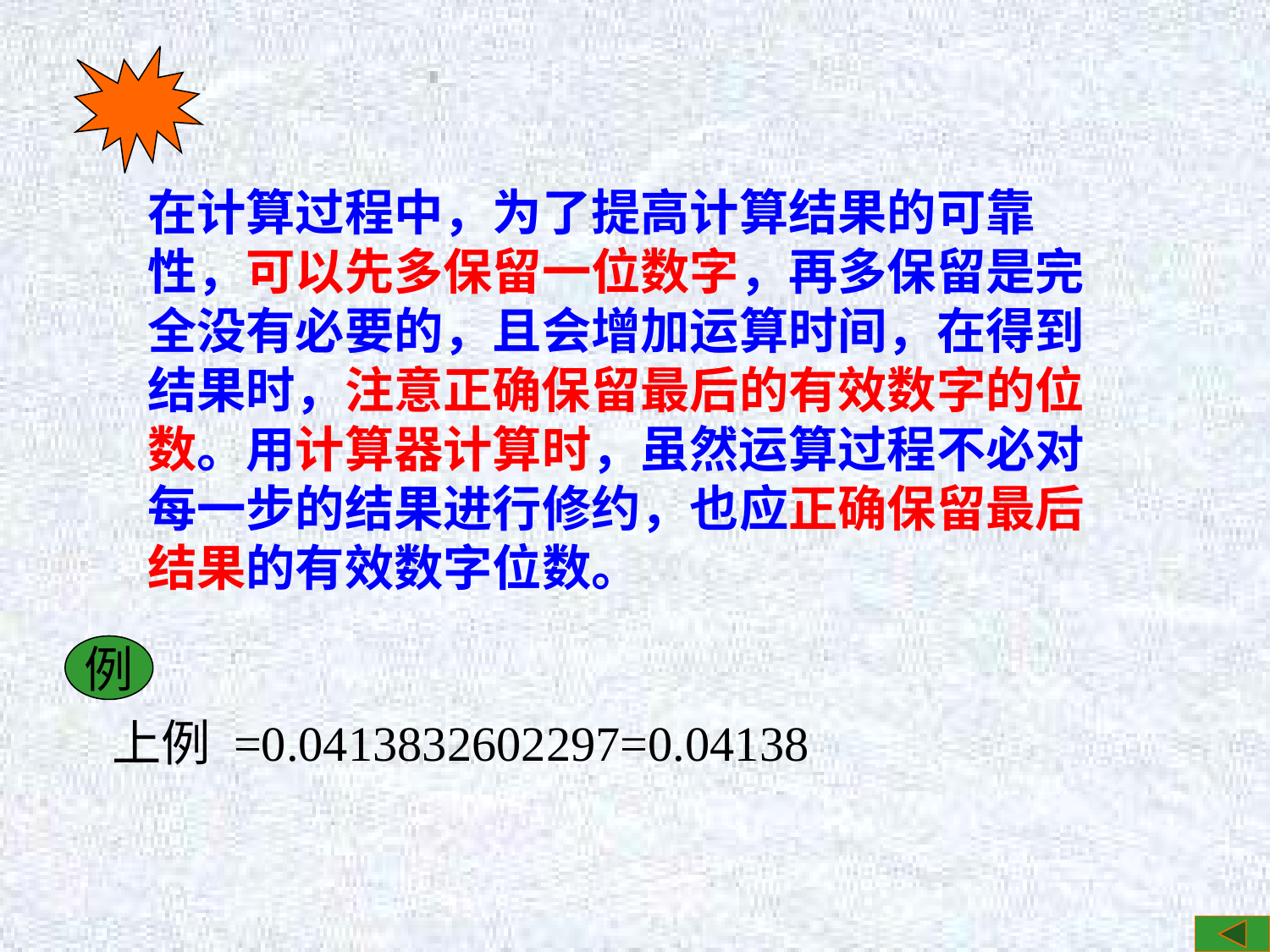

在计算过程中，为了提高计算结果的可靠性，可以先多保留一位数字，再多保留是完全没有必要的，且会增加运算时间，在得到结果时，注意正确保留最后的有效数字的位数。用计算器计算时，虽然运算过程不必对每一步的结果进行修约，也应正确保留最后结果的有效数字位数。

例
上例 =0.0413832602297=0.04138